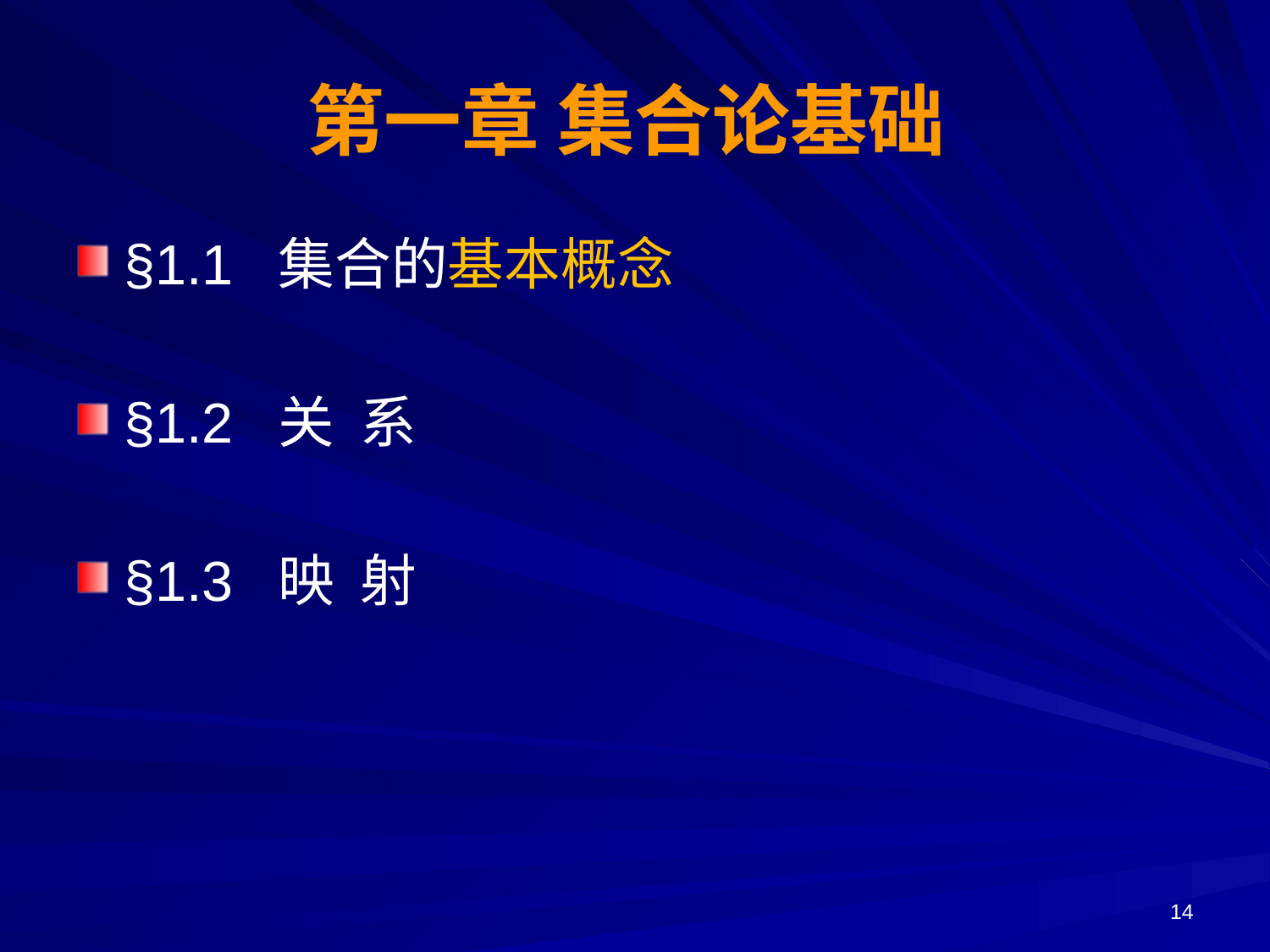

# 第一章 集合论基础
§1.1  集合的基本概念

§1.2  关  系

§1.3  映  射

14